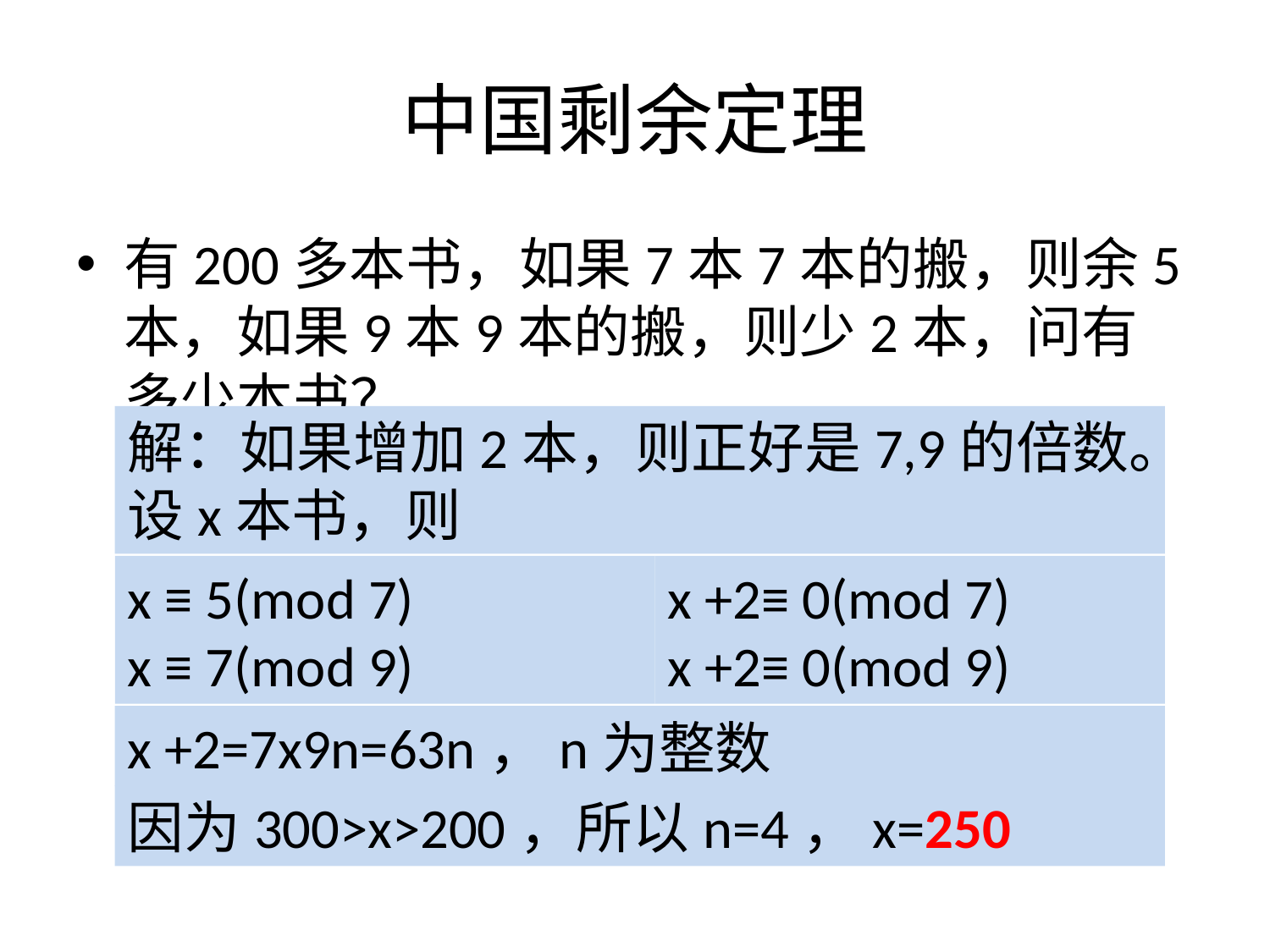

# 中国剩余定理
有200多本书，如果7本7本的搬，则余5本，如果9本9本的搬，则少2本，问有多少本书？
解：如果增加2本，则正好是7,9的倍数。设x本书，则
x ≡ 5(mod 7)
x ≡ 7(mod 9)
x +2≡ 0(mod 7)
x +2≡ 0(mod 9)
x +2=7x9n=63n，n为整数
因为300>x>200，所以n=4，x=250